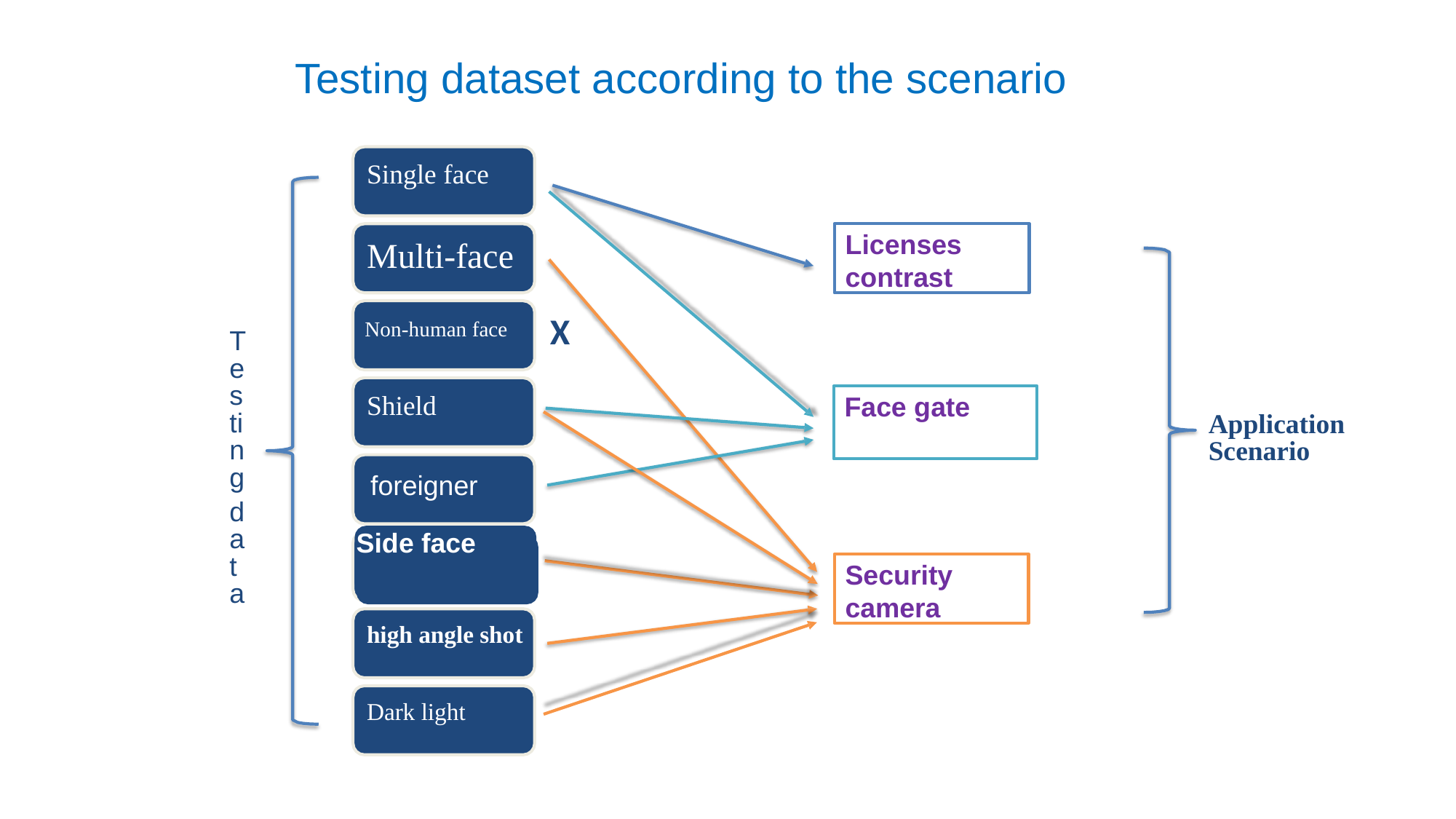

# Testing dataset according to the scenario

Single face

Licenses contrast

证照对比
Multi-face

X
Non-human face
Testing
data

Face gate

Shield
人脸机

Application Scenario

foreigner
Side face

侧脸

Security camera

high angle shot

Dark light